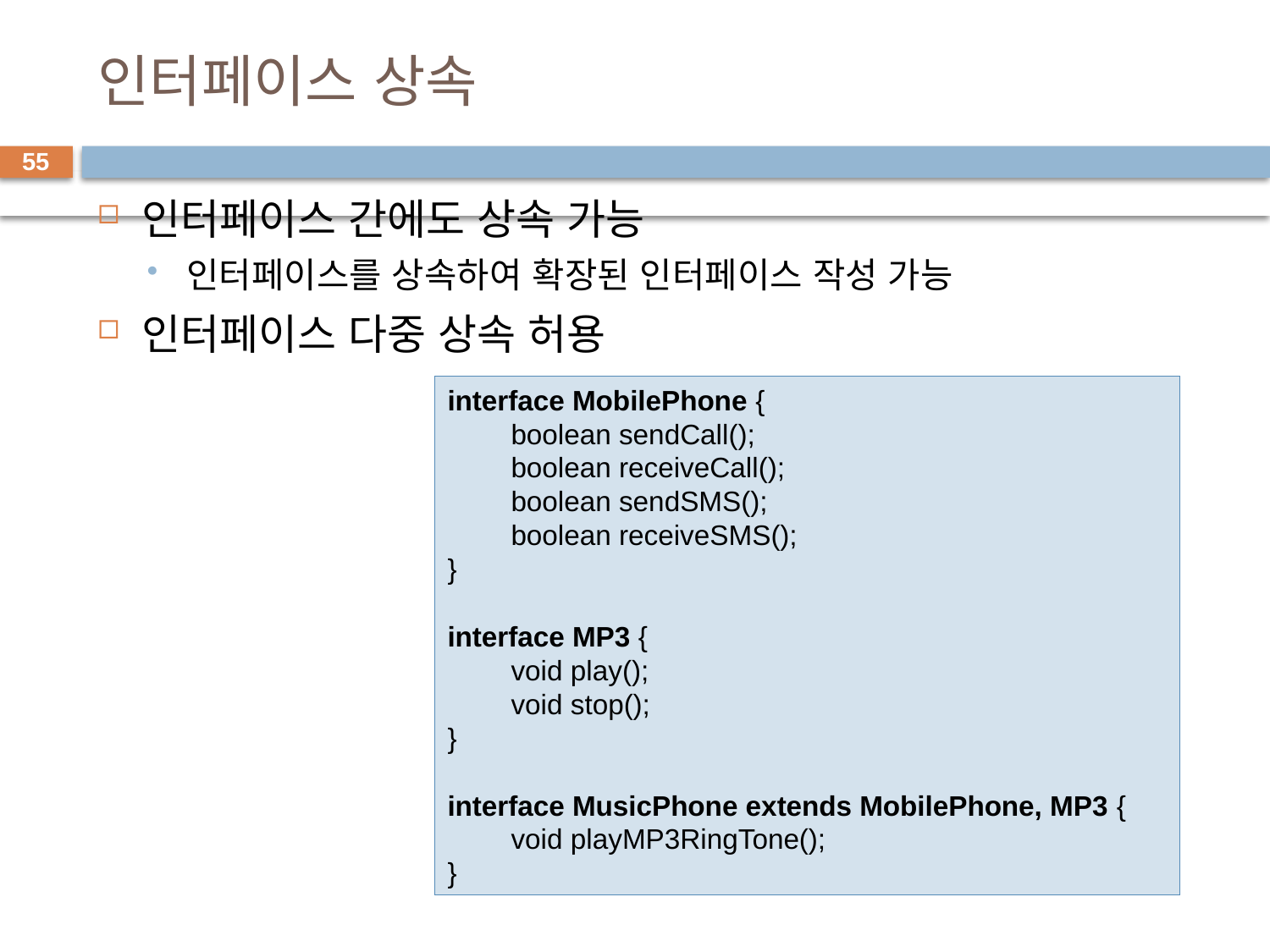

# 인터페이스 상속
55
인터페이스 간에도 상속 가능
인터페이스를 상속하여 확장된 인터페이스 작성 가능
인터페이스 다중 상속 허용
interface MobilePhone {
boolean sendCall();
boolean receiveCall();
boolean sendSMS();
boolean receiveSMS();
}

interface MP3 {
void play();
void stop();
}

interface MusicPhone extends MobilePhone, MP3 {
void playMP3RingTone();
}